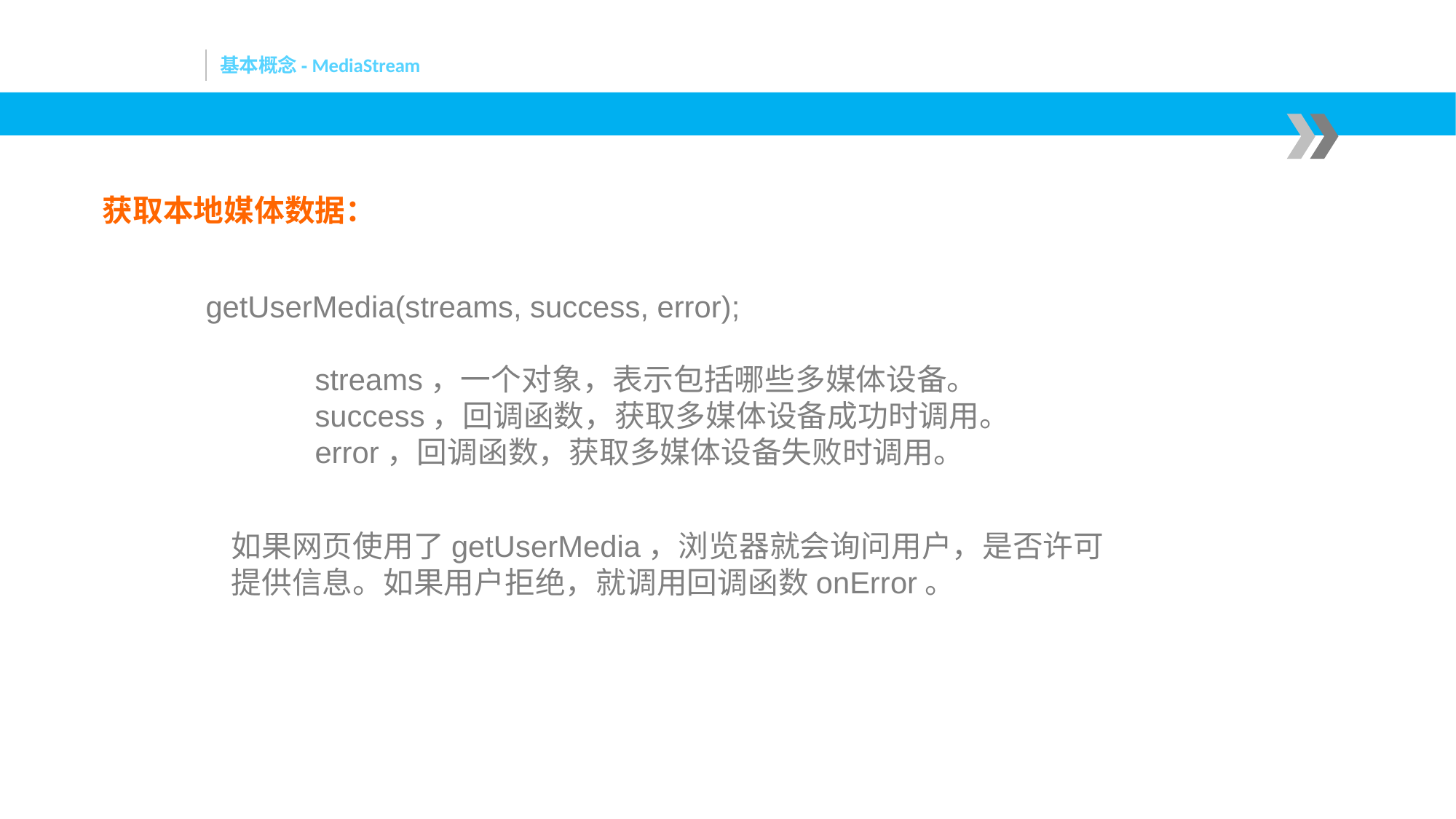

# 基本概念- MediaStream
获取本地媒体数据：
getUserMedia(streams, success, error);

	streams，一个对象，表示包括哪些多媒体设备。
	success，回调函数，获取多媒体设备成功时调用。
	error，回调函数，获取多媒体设备失败时调用。

如果网页使用了getUserMedia，浏览器就会询问用户，是否许可提供信息。如果用户拒绝，就调用回调函数onError。